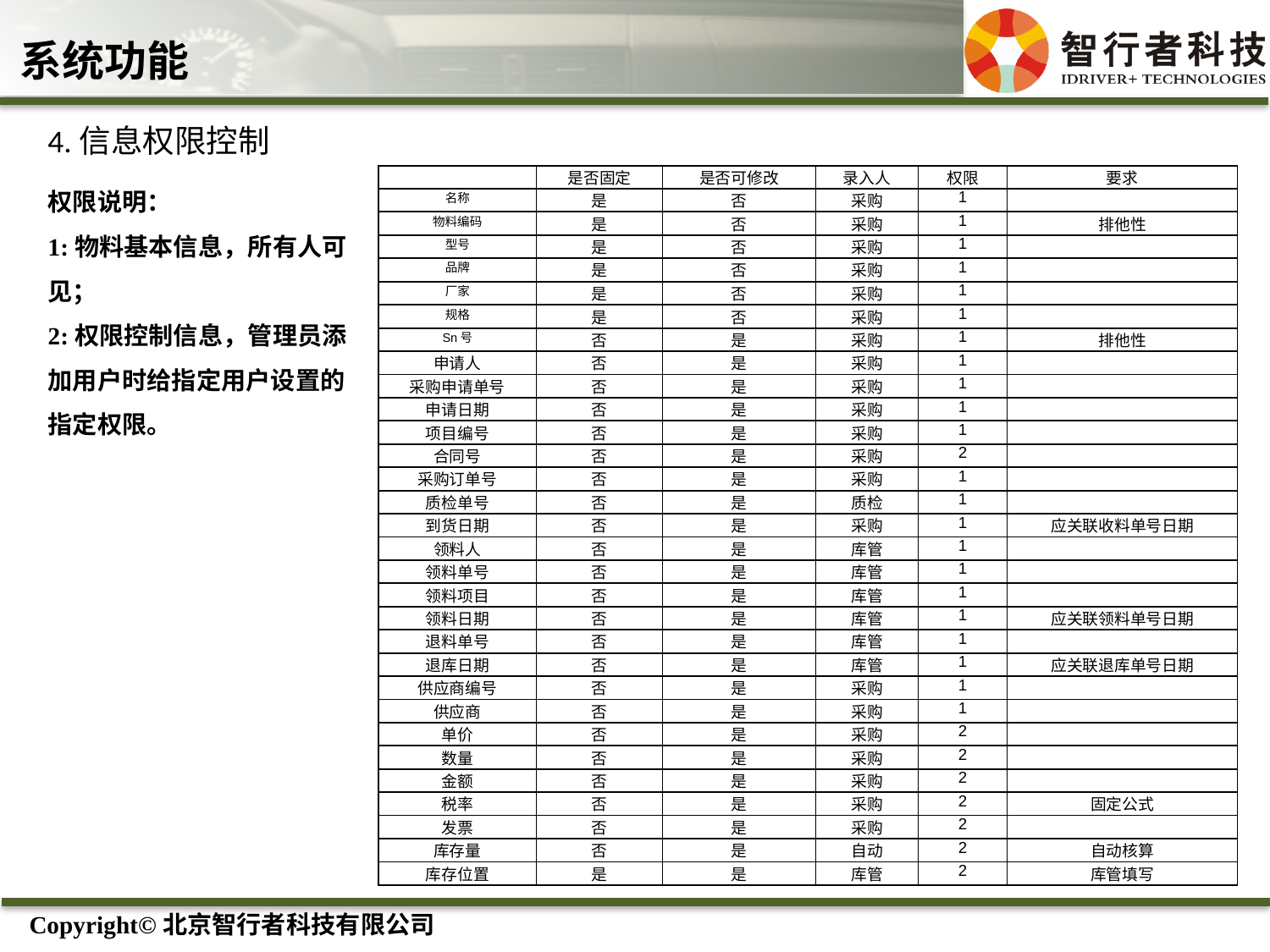

# 系统功能
4.信息权限控制
权限说明：
1:物料基本信息，所有人可见；
2:权限控制信息，管理员添加用户时给指定用户设置的指定权限。
|  | 是否固定 | 是否可修改 | 录入人 | 权限 | 要求 |
| --- | --- | --- | --- | --- | --- |
| 名称 | 是 | 否 | 采购 | 1 |  |
| 物料编码 | 是 | 否 | 采购 | 1 | 排他性 |
| 型号 | 是 | 否 | 采购 | 1 |  |
| 品牌 | 是 | 否 | 采购 | 1 |  |
| 厂家 | 是 | 否 | 采购 | 1 |  |
| 规格 | 是 | 否 | 采购 | 1 |  |
| Sn号 | 否 | 是 | 采购 | 1 | 排他性 |
| 申请人 | 否 | 是 | 采购 | 1 |  |
| 采购申请单号 | 否 | 是 | 采购 | 1 |  |
| 申请日期 | 否 | 是 | 采购 | 1 |  |
| 项目编号 | 否 | 是 | 采购 | 1 |  |
| 合同号 | 否 | 是 | 采购 | 2 |  |
| 采购订单号 | 否 | 是 | 采购 | 1 |  |
| 质检单号 | 否 | 是 | 质检 | 1 |  |
| 到货日期 | 否 | 是 | 采购 | 1 | 应关联收料单号日期 |
| 领料人 | 否 | 是 | 库管 | 1 |  |
| 领料单号 | 否 | 是 | 库管 | 1 |  |
| 领料项目 | 否 | 是 | 库管 | 1 |  |
| 领料日期 | 否 | 是 | 库管 | 1 | 应关联领料单号日期 |
| 退料单号 | 否 | 是 | 库管 | 1 |  |
| 退库日期 | 否 | 是 | 库管 | 1 | 应关联退库单号日期 |
| 供应商编号 | 否 | 是 | 采购 | 1 |  |
| 供应商 | 否 | 是 | 采购 | 1 |  |
| 单价 | 否 | 是 | 采购 | 2 |  |
| 数量 | 否 | 是 | 采购 | 2 |  |
| 金额 | 否 | 是 | 采购 | 2 |  |
| 税率 | 否 | 是 | 采购 | 2 | 固定公式 |
| 发票 | 否 | 是 | 采购 | 2 |  |
| 库存量 | 否 | 是 | 自动 | 2 | 自动核算 |
| 库存位置 | 是 | 是 | 库管 | 2 | 库管填写 |
7